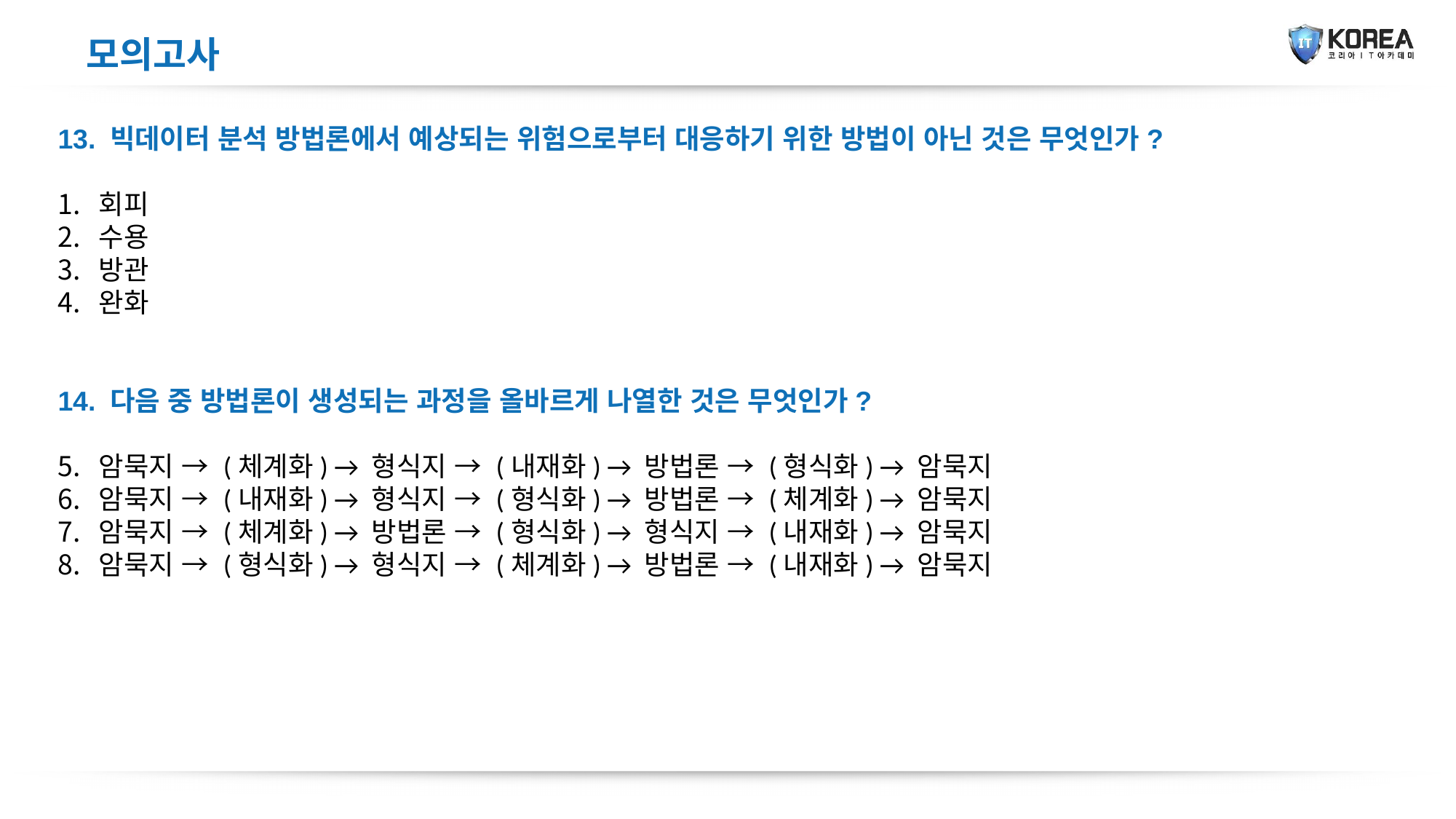

모의고사
13. 빅데이터 분석 방법론에서 예상되는 위험으로부터 대응하기 위한 방법이 아닌 것은 무엇인가?

회피
수용
방관
완화

14. 다음 중 방법론이 생성되는 과정을 올바르게 나열한 것은 무엇인가?

암묵지 → (체계화) → 형식지 → (내재화) → 방법론 → (형식화) → 암묵지
암묵지 → (내재화) → 형식지 → (형식화) → 방법론 → (체계화) → 암묵지
암묵지 → (체계화) → 방법론 → (형식화) → 형식지 → (내재화) → 암묵지
암묵지 → (형식화) → 형식지 → (체계화) → 방법론 → (내재화) → 암묵지